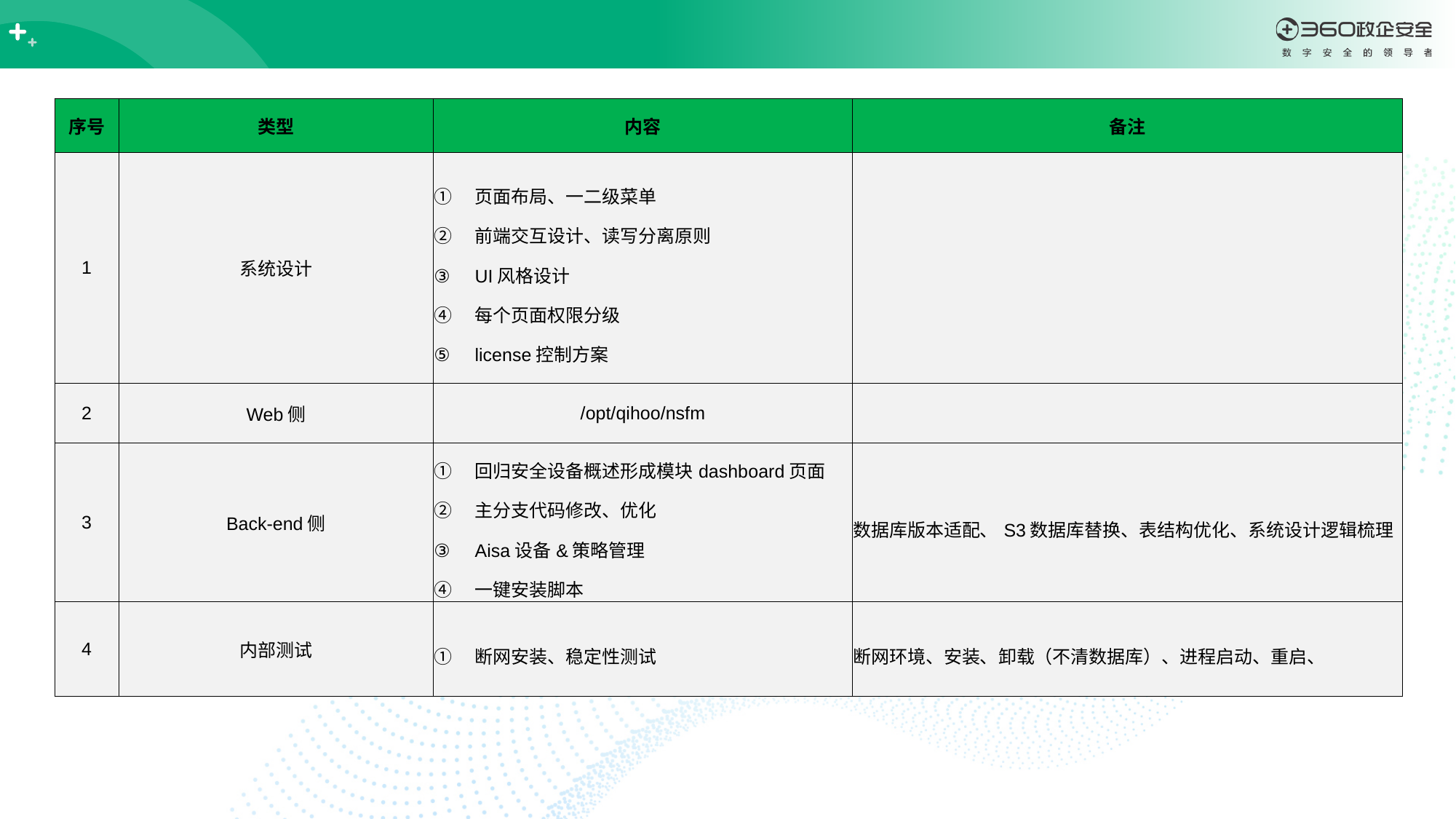

| 序号 | 类型 | 内容 | 备注 |
| --- | --- | --- | --- |
| 1 | 系统设计 | 页面布局、一二级菜单 前端交互设计、读写分离原则 UI风格设计 每个页面权限分级 license控制方案 |  |
| 2 | Web侧 | /opt/qihoo/nsfm |  |
| 3 | Back-end侧 | 回归安全设备概述形成模块dashboard页面 主分支代码修改、优化 Aisa设备&策略管理 一键安装脚本 | 数据库版本适配、S3数据库替换、表结构优化、系统设计逻辑梳理 |
| 4 | 内部测试 | 断网安装、稳定性测试 | 断网环境、安装、卸载（不清数据库）、进程启动、重启、 |